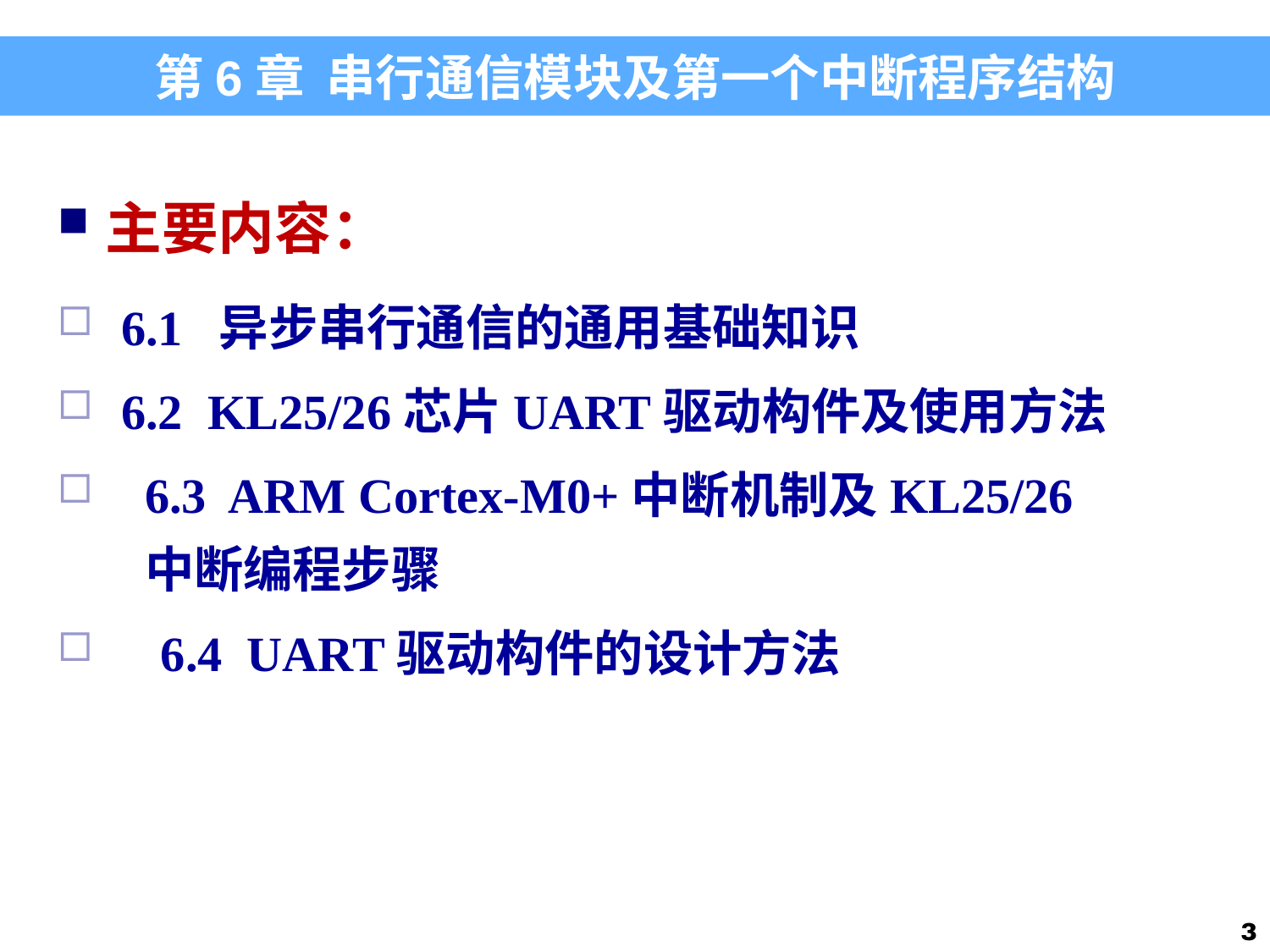

第6章  串行通信模块及第一个中断程序结构
主要内容：
6.1  异步串行通信的通用基础知识
6.2  KL25/26芯片UART驱动构件及使用方法
6.3  ARM Cortex-M0+中断机制及KL25/26中断编程步骤
6.4  UART驱动构件的设计方法
3